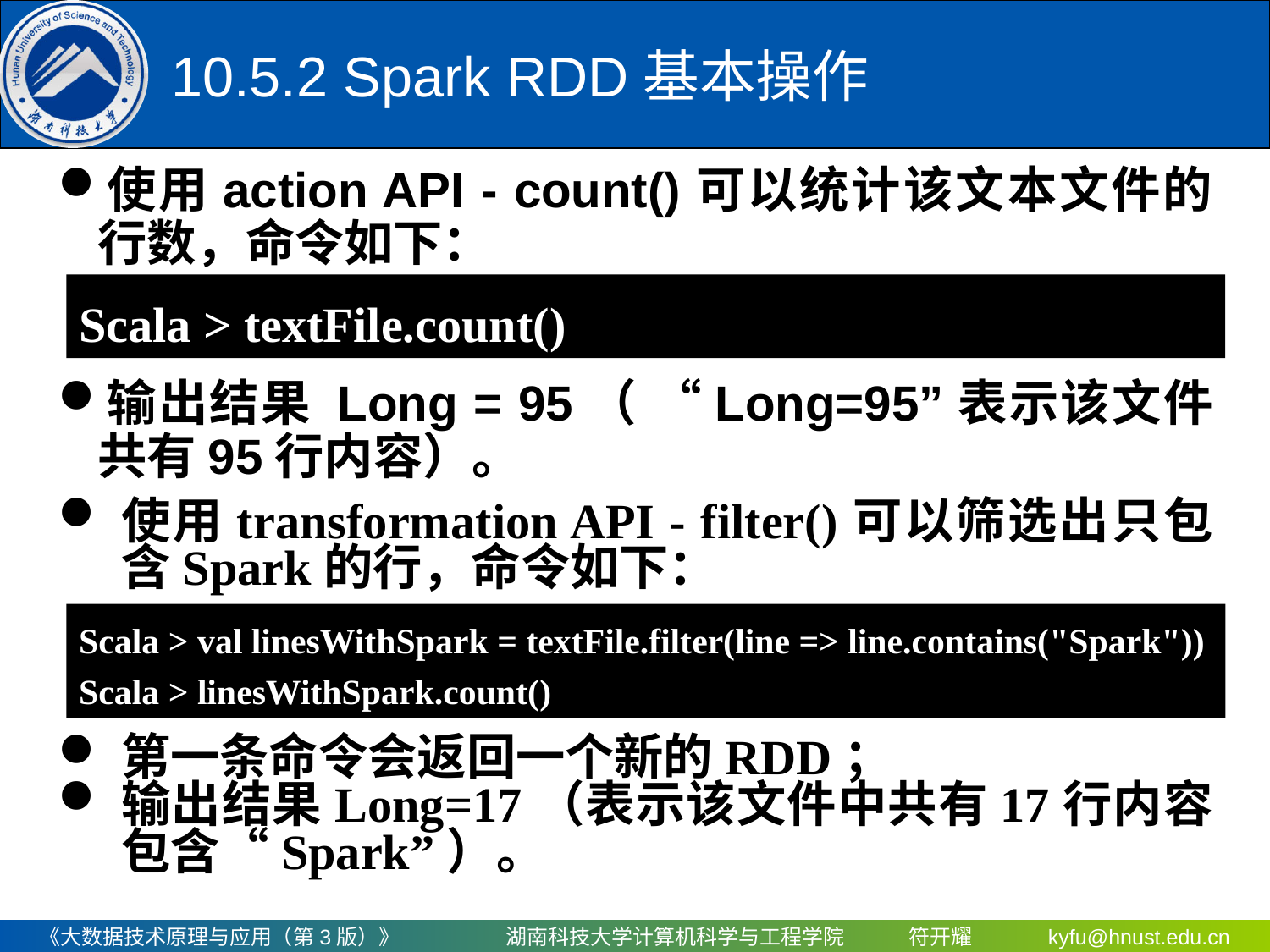

# 10.5.2 Spark RDD基本操作
使用action API - count()可以统计该文本文件的行数，命令如下：

输出结果 Long = 95（ “Long=95”表示该文件共有95行内容）。
Scala > textFile.count()
使用transformation API - filter()可以筛选出只包含Spark的行，命令如下：

第一条命令会返回一个新的RDD；
输出结果Long=17（表示该文件中共有17行内容包含“Spark”）。
Scala > val linesWithSpark = textFile.filter(line => line.contains("Spark"))
Scala > linesWithSpark.count()